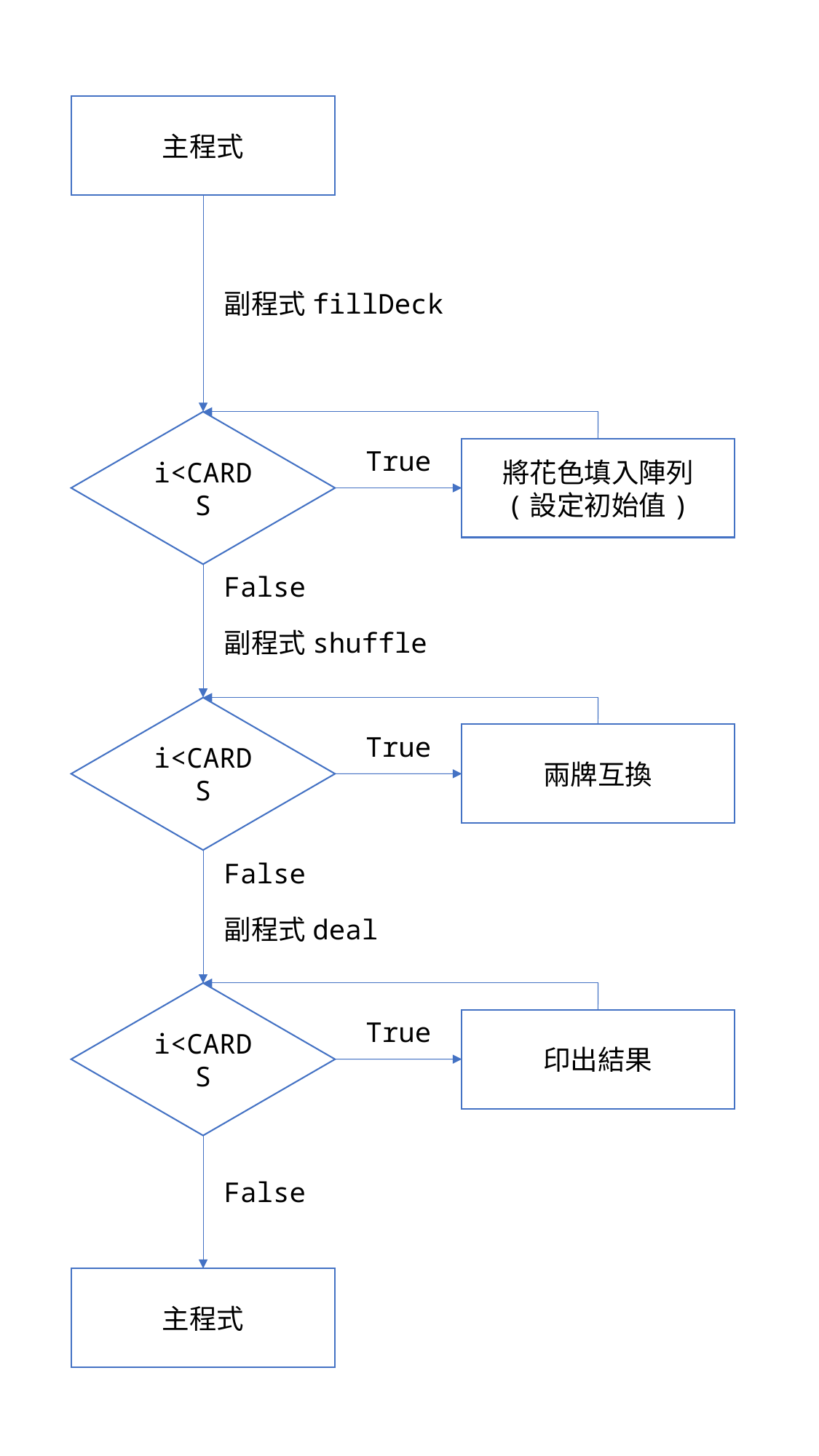

主程式
i<CARDS
True
將花色填入陣列
(設定初始值)
副程式fillDeck
False
副程式shuffle
i<CARDS
True
兩牌互換
False
副程式deal
i<CARDS
True
印出結果
False

主程式